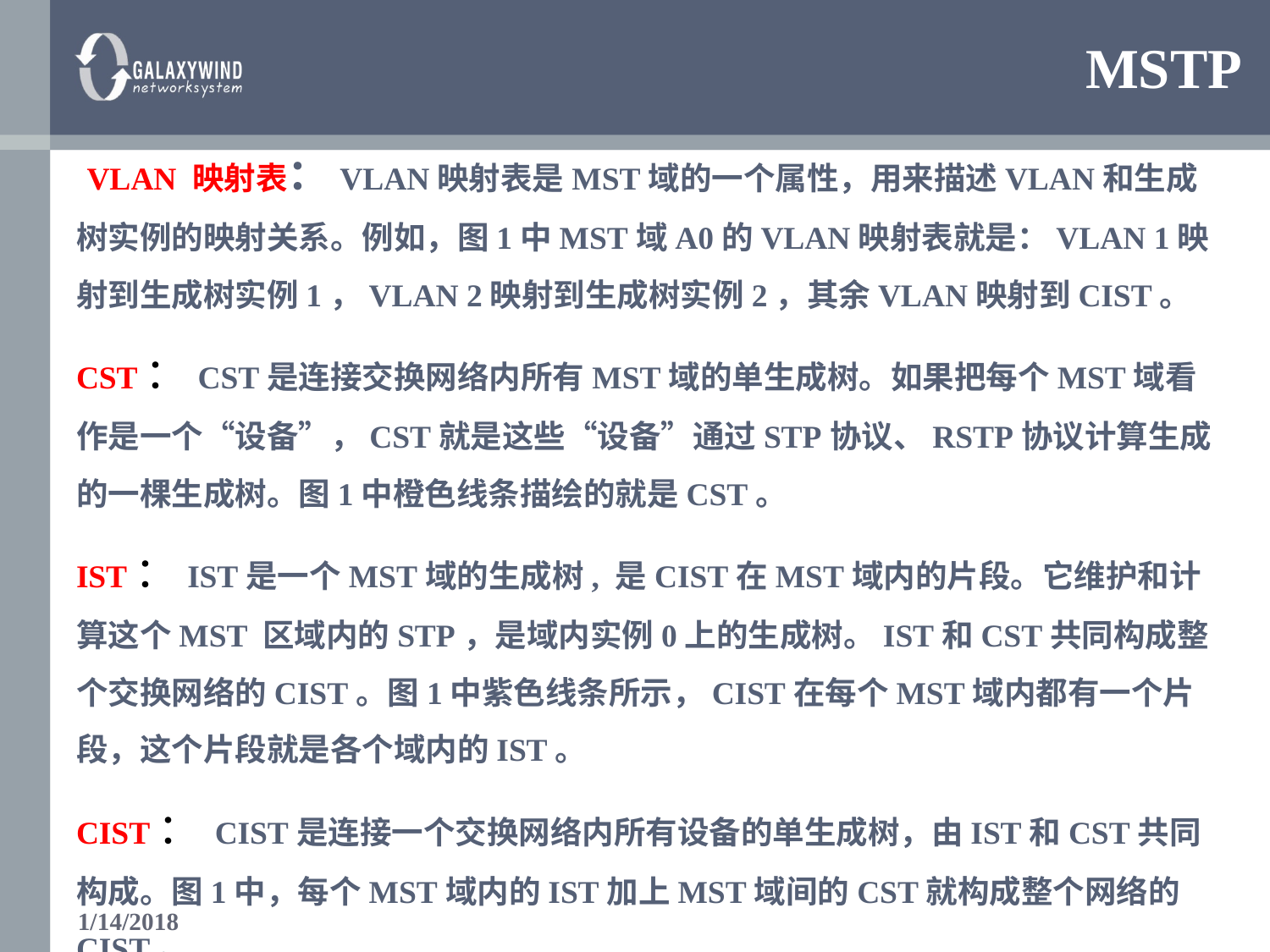

# MSTP
 VLAN 映射表：VLAN映射表是MST域的一个属性，用来描述VLAN和生成树实例的映射关系。例如，图1中MST域A0的VLAN映射表就是：VLAN 1映射到生成树实例1，VLAN 2映射到生成树实例2，其余VLAN映射到CIST。
CST：CST是连接交换网络内所有MST域的单生成树。如果把每个MST域看作是一个“设备”，CST就是这些“设备”通过STP协议、RSTP协议计算生成的一棵生成树。图1中橙色线条描绘的就是CST。
IST：IST是一个MST域的生成树, 是CIST在MST域内的片段。它维护和计算这个MST 区域内的STP，是域内实例0上的生成树。IST和CST共同构成整个交换网络的CIST。图1中紫色线条所示，CIST在每个MST域内都有一个片段，这个片段就是各个域内的IST。
CIST： CIST是连接一个交换网络内所有设备的单生成树，由IST和CST共同构成。图1中，每个MST域内的IST加上MST域间的CST就构成整个网络的CIST。

1/14/2018